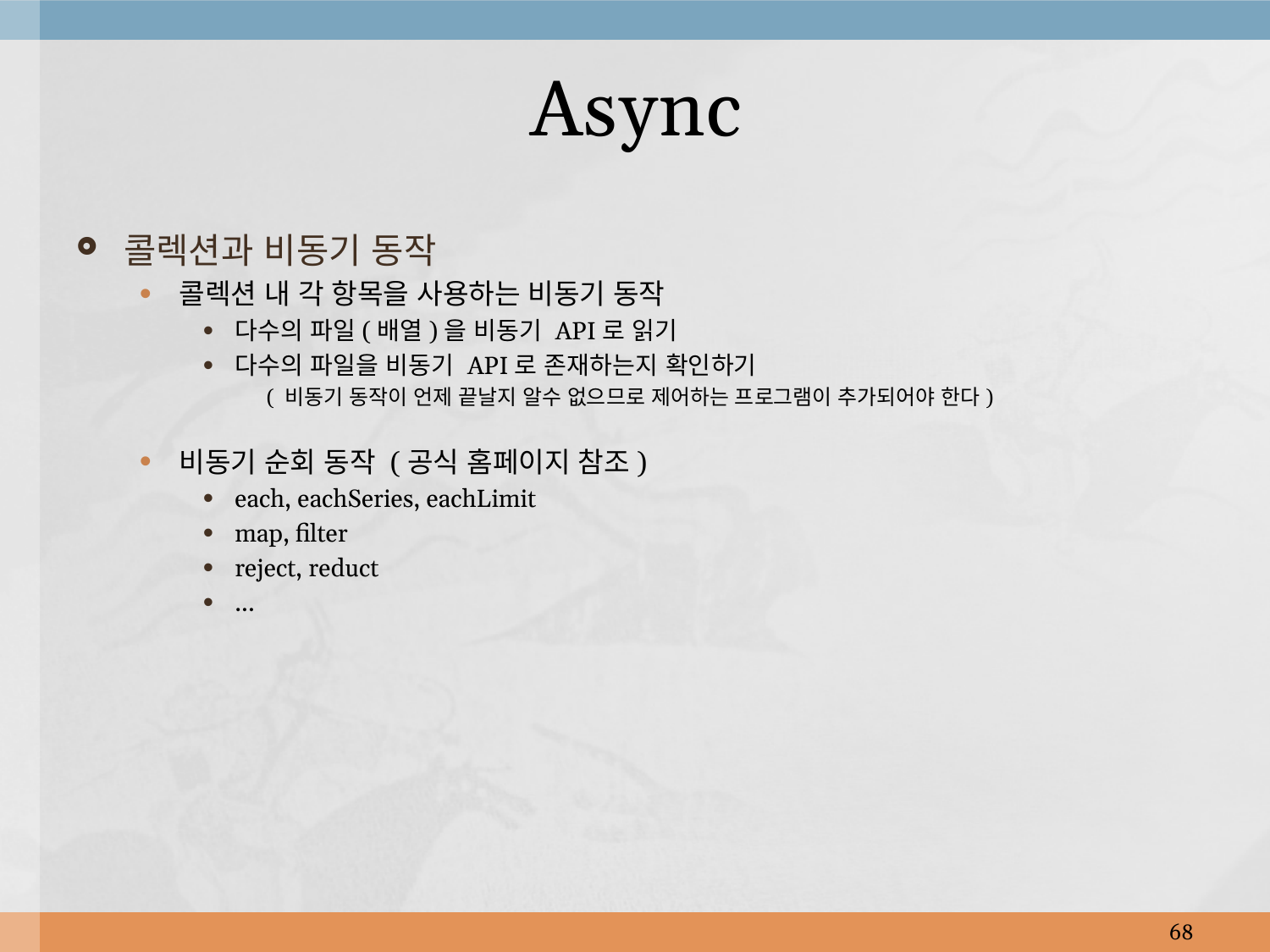

# Async
콜렉션과 비동기 동작
콜렉션 내 각 항목을 사용하는 비동기 동작
다수의 파일(배열)을 비동기 API로 읽기
다수의 파일을 비동기 API로 존재하는지 확인하기
( 비동기 동작이 언제 끝날지 알수 없으므로 제어하는 프로그램이 추가되어야 한다)

비동기 순회 동작 (공식 홈페이지 참조)
each, eachSeries, eachLimit
map, filter
reject, reduct
...
68